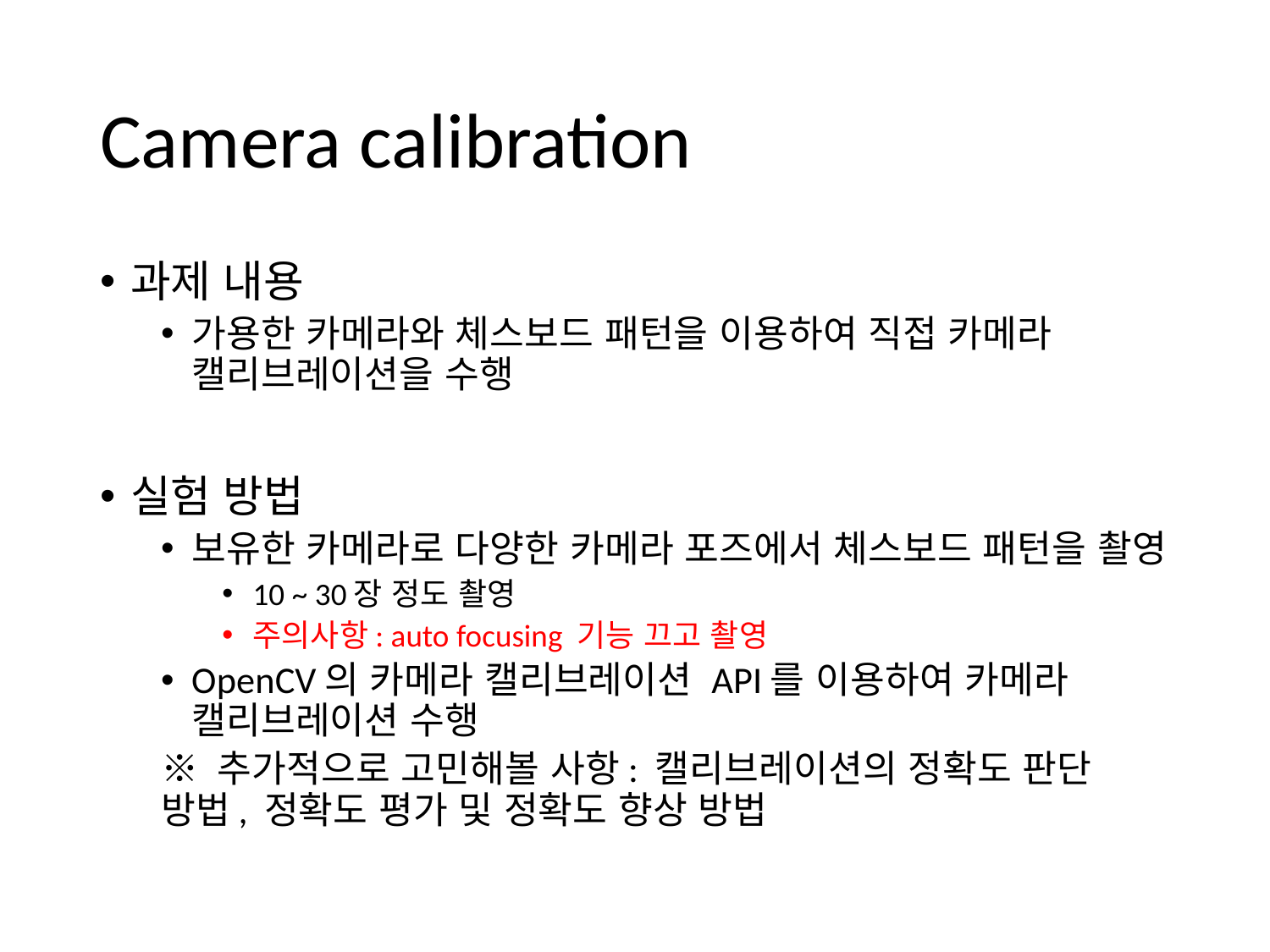

# Camera calibration
과제 내용
가용한 카메라와 체스보드 패턴을 이용하여 직접 카메라 캘리브레이션을 수행

실험 방법
보유한 카메라로 다양한 카메라 포즈에서 체스보드 패턴을 촬영
10 ~ 30장 정도 촬영
주의사항: auto focusing 기능 끄고 촬영
OpenCV의 카메라 캘리브레이션 API를 이용하여 카메라 캘리브레이션 수행
※ 추가적으로 고민해볼 사항: 캘리브레이션의 정확도 판단 방법, 정확도 평가 및 정확도 향상 방법